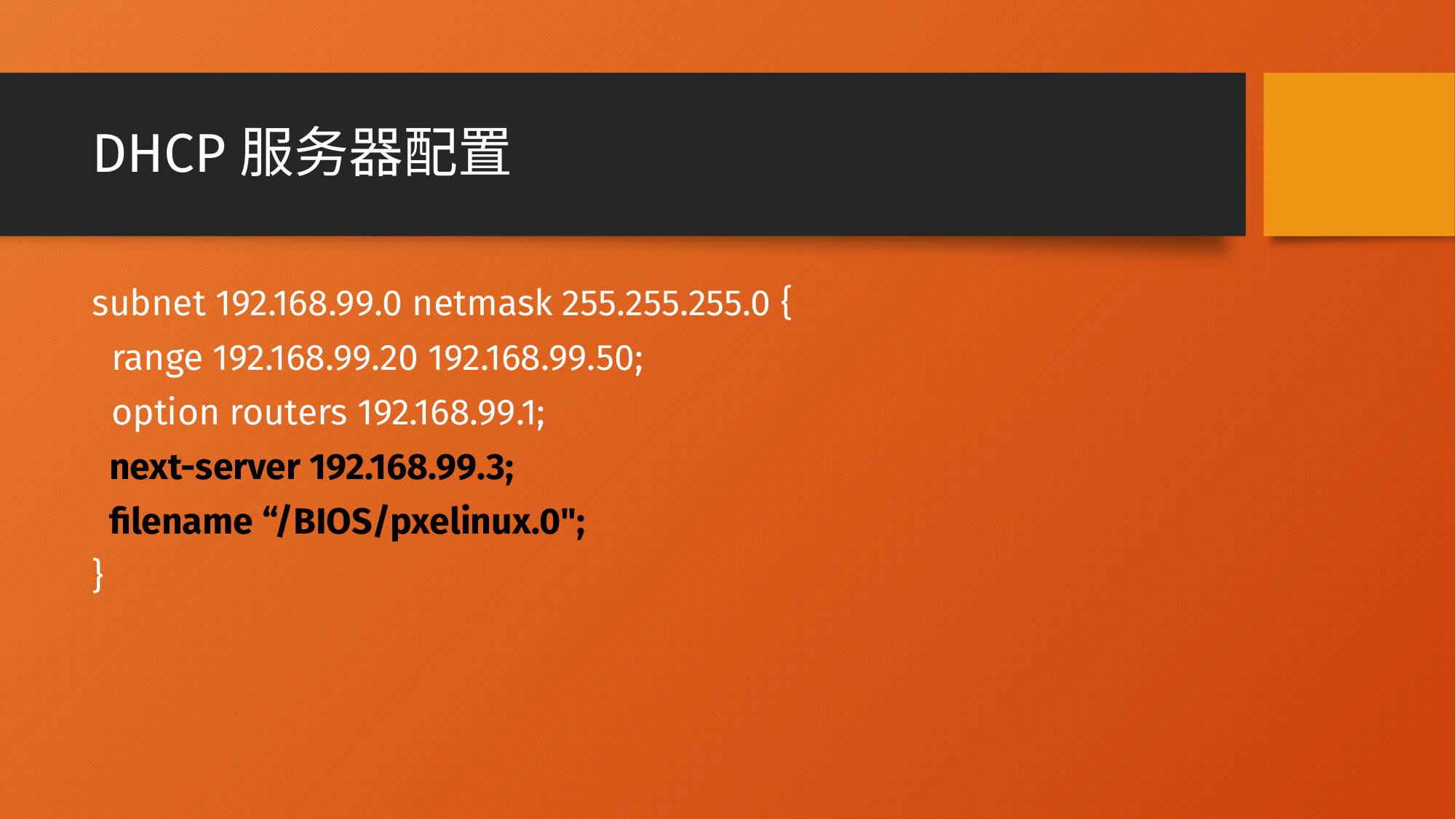

# DHCP服务器配置
subnet 192.168.99.0 netmask 255.255.255.0 {
  range 192.168.99.20 192.168.99.50;
  option routers 192.168.99.1;
  next-server 192.168.99.3;
  filename “/BIOS/pxelinux.0";
}